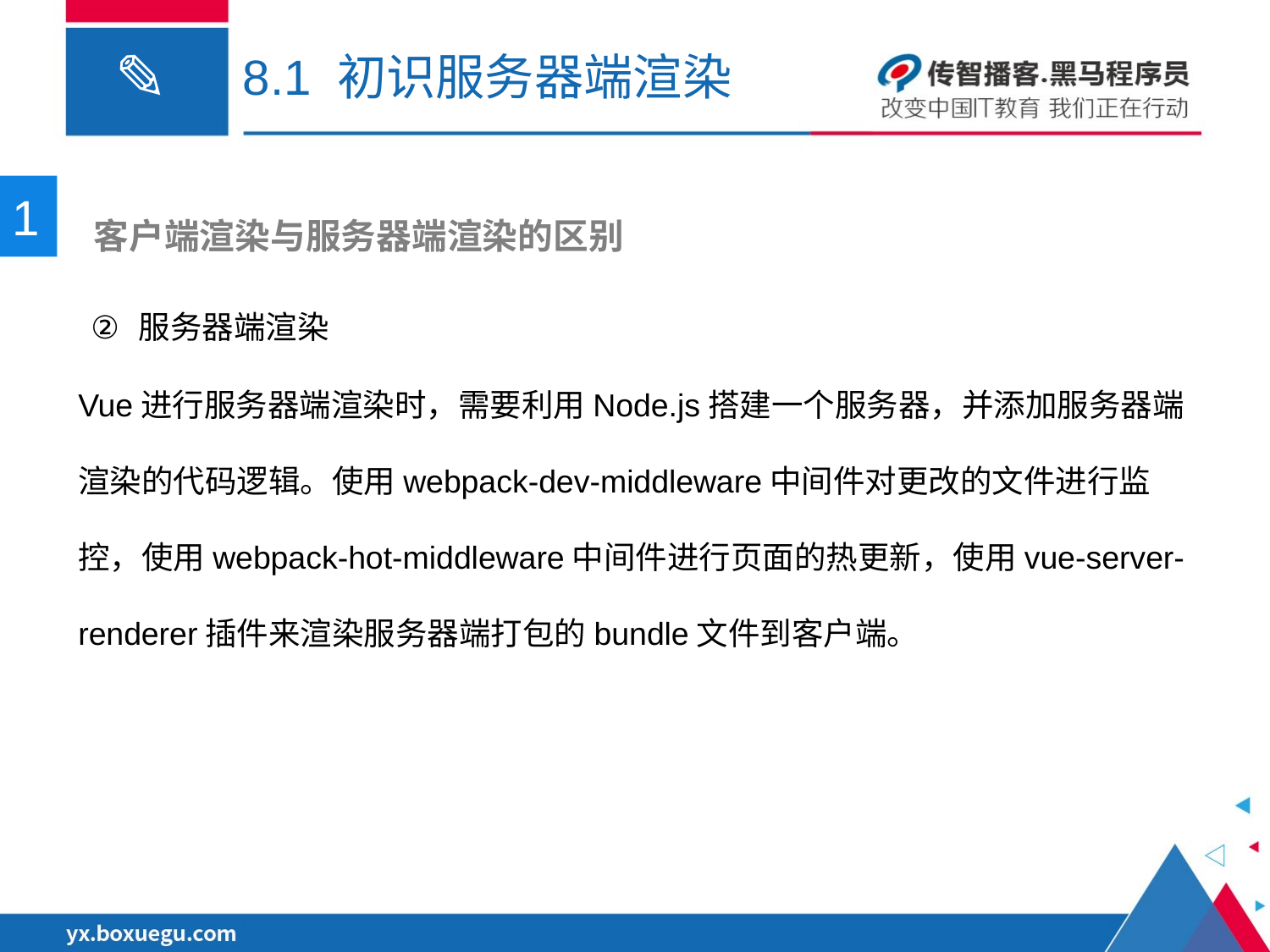

# 8.1 初识服务器端渲染

1
  客户端渲染与服务器端渲染的区别
服务器端渲染
Vue进行服务器端渲染时，需要利用Node.js搭建一个服务器，并添加服务器端渲染的代码逻辑。使用webpack-dev-middleware中间件对更改的文件进行监控，使用webpack-hot-middleware中间件进行页面的热更新，使用vue-server-renderer插件来渲染服务器端打包的bundle文件到客户端。